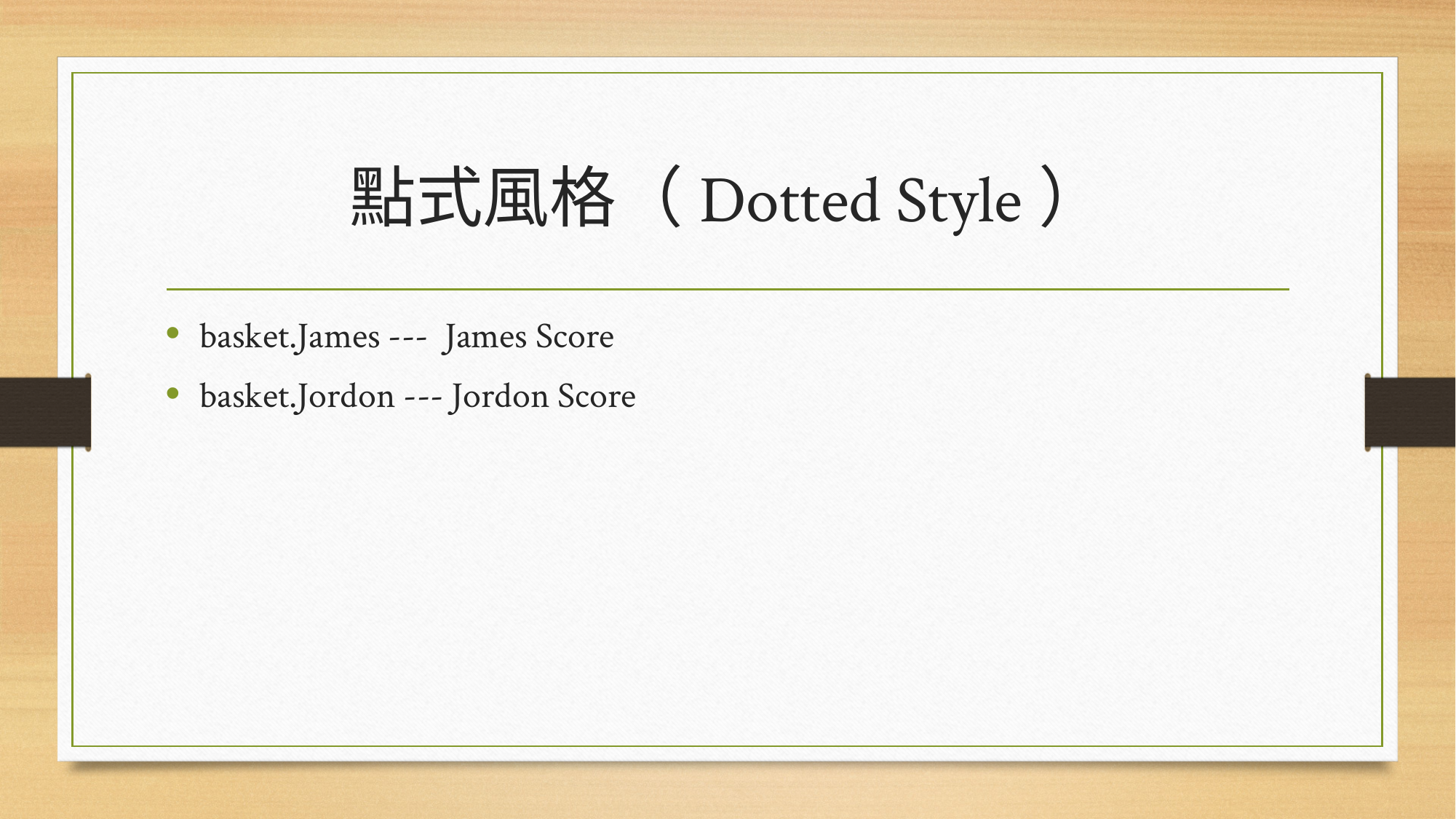

# 點式風格（Dotted Style）
basket.James ---  James Score
basket.Jordon --- Jordon Score